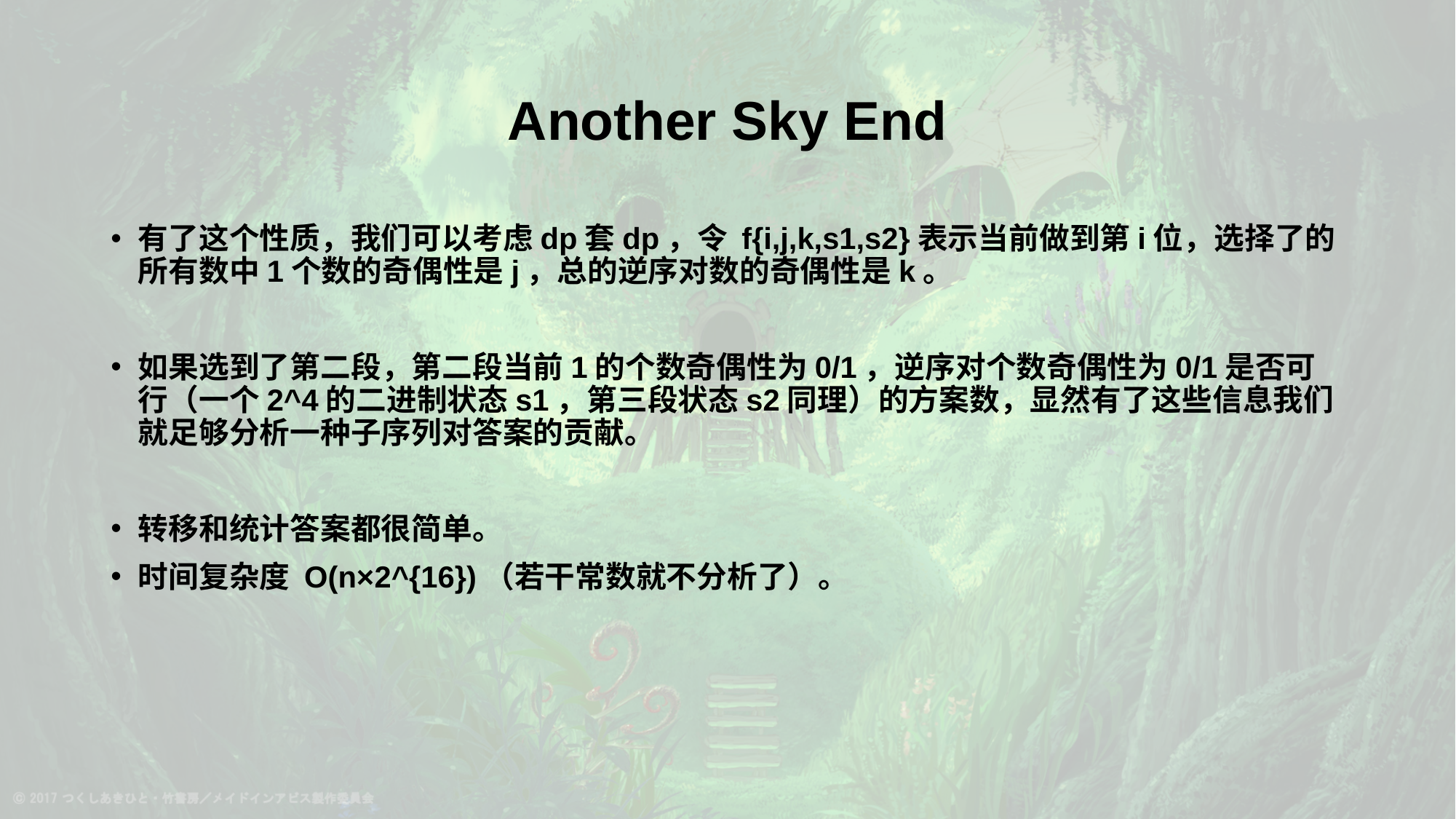

# Another Sky End
有了这个性质，我们可以考虑dp套dp，令 f{i,j,k,s1,s2}表示当前做到第i位，选择了的所有数中1个数的奇偶性是j，总的逆序对数的奇偶性是k。

如果选到了第二段，第二段当前1的个数奇偶性为0/1，逆序对个数奇偶性为0/1是否可行（一个2^4的二进制状态s1，第三段状态s2同理）的方案数，显然有了这些信息我们就足够分析一种子序列对答案的贡献。

转移和统计答案都很简单。
时间复杂度 O(n×2^{16})（若干常数就不分析了）。